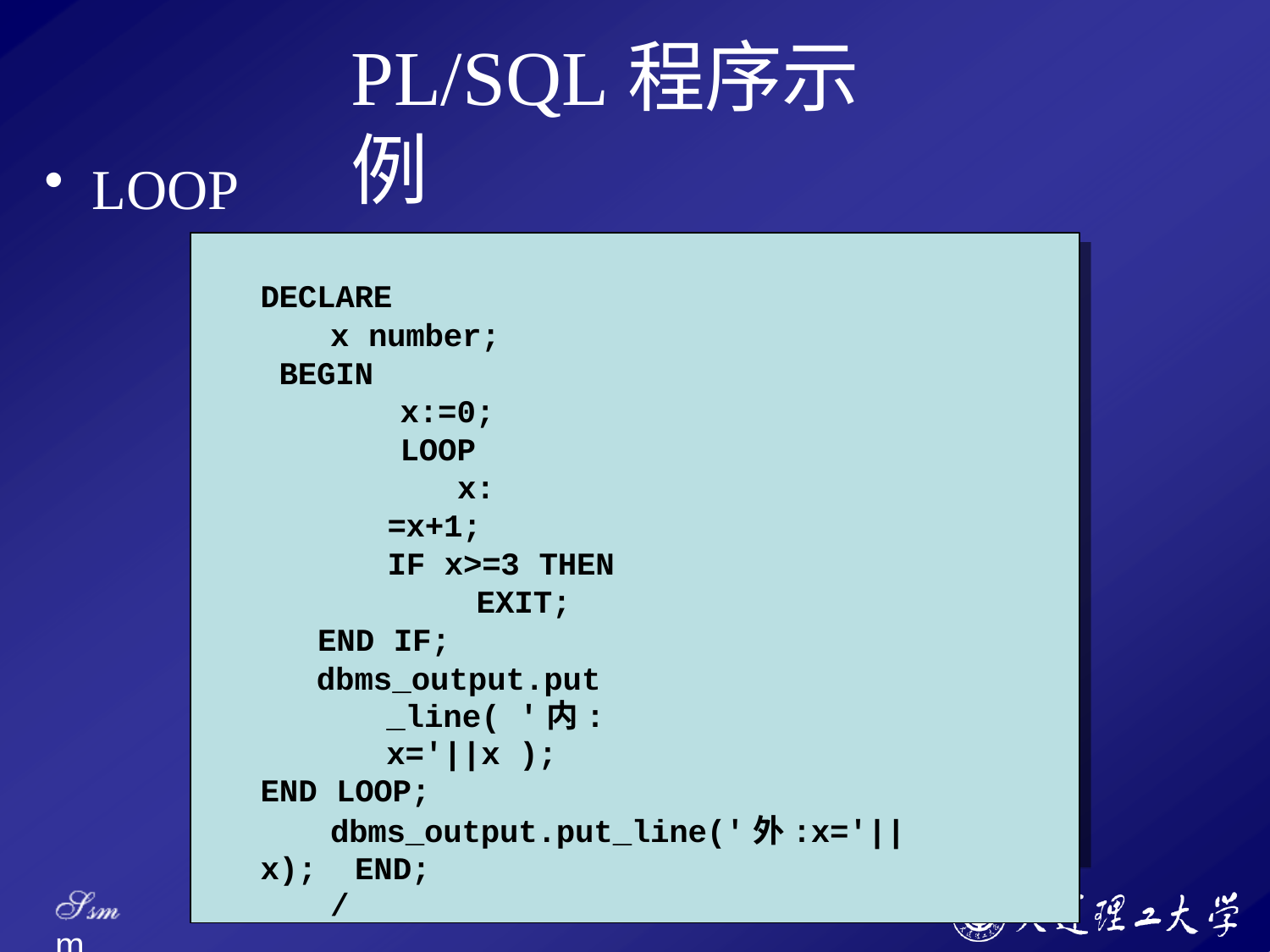

# PL/SQL程序示例
LOOP

DECLARE
x number;  BEGIN
x:=0;
LOOP
x:=x+1;
IF x>=3 THEN  EXIT;
END IF;
dbms_output.put_line( '内:x='||x );
END LOOP;
dbms_output.put_line('外:x='||x);  END;
/

Ssm